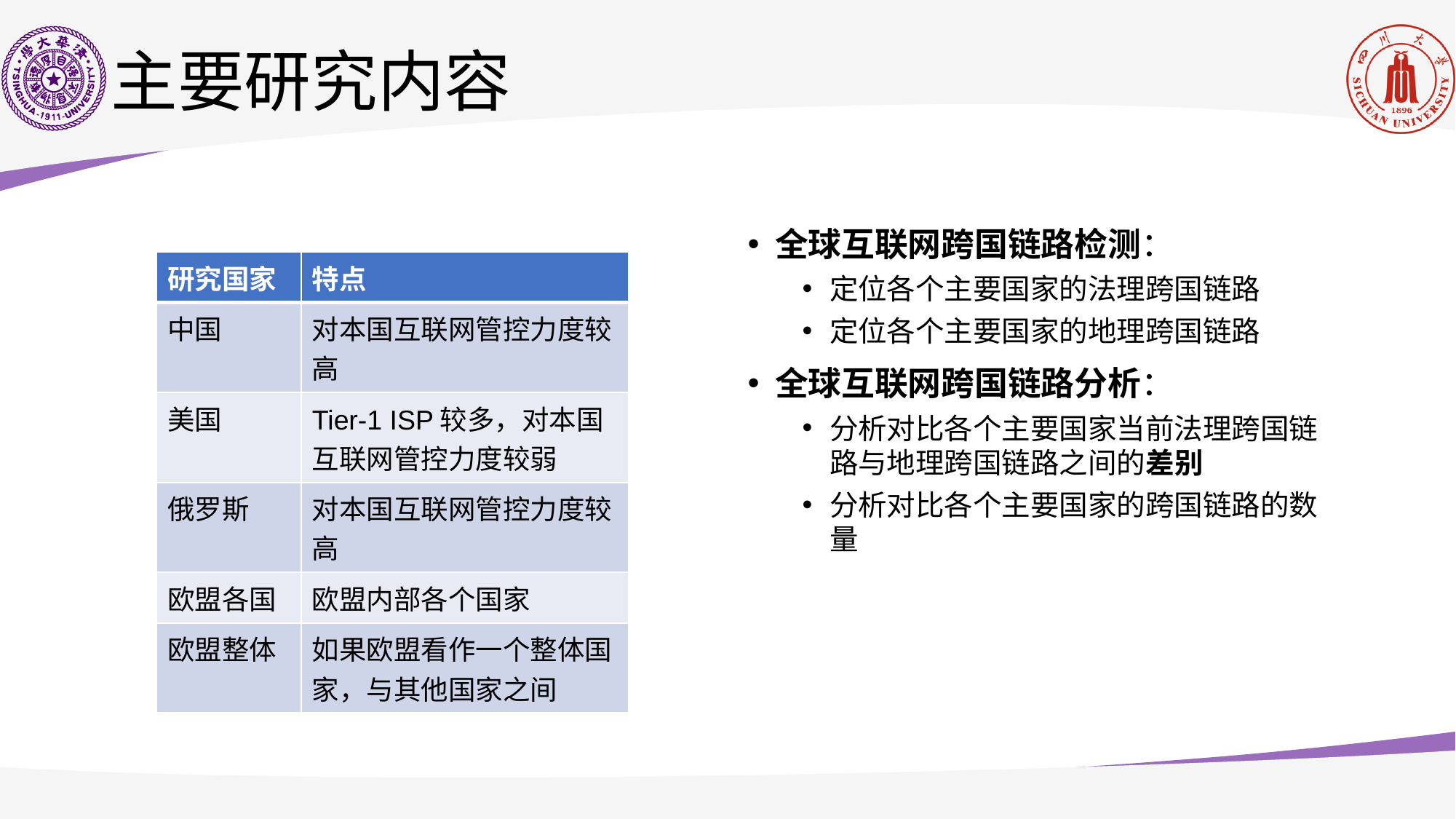

# 主要研究内容
全球互联网跨国链路检测：
定位各个主要国家的法理跨国链路
定位各个主要国家的地理跨国链路
全球互联网跨国链路分析：
分析对比各个主要国家当前法理跨国链路与地理跨国链路之间的差别
分析对比各个主要国家的跨国链路的数量

| 研究国家 | 特点 |
| --- | --- |
| 中国 | 对本国互联网管控力度较高 |
| 美国 | Tier-1 ISP较多，对本国互联网管控力度较弱 |
| 俄罗斯 | 对本国互联网管控力度较高 |
| 欧盟各国 | 欧盟内部各个国家 |
| 欧盟整体 | 如果欧盟看作一个整体国家，与其他国家之间 |